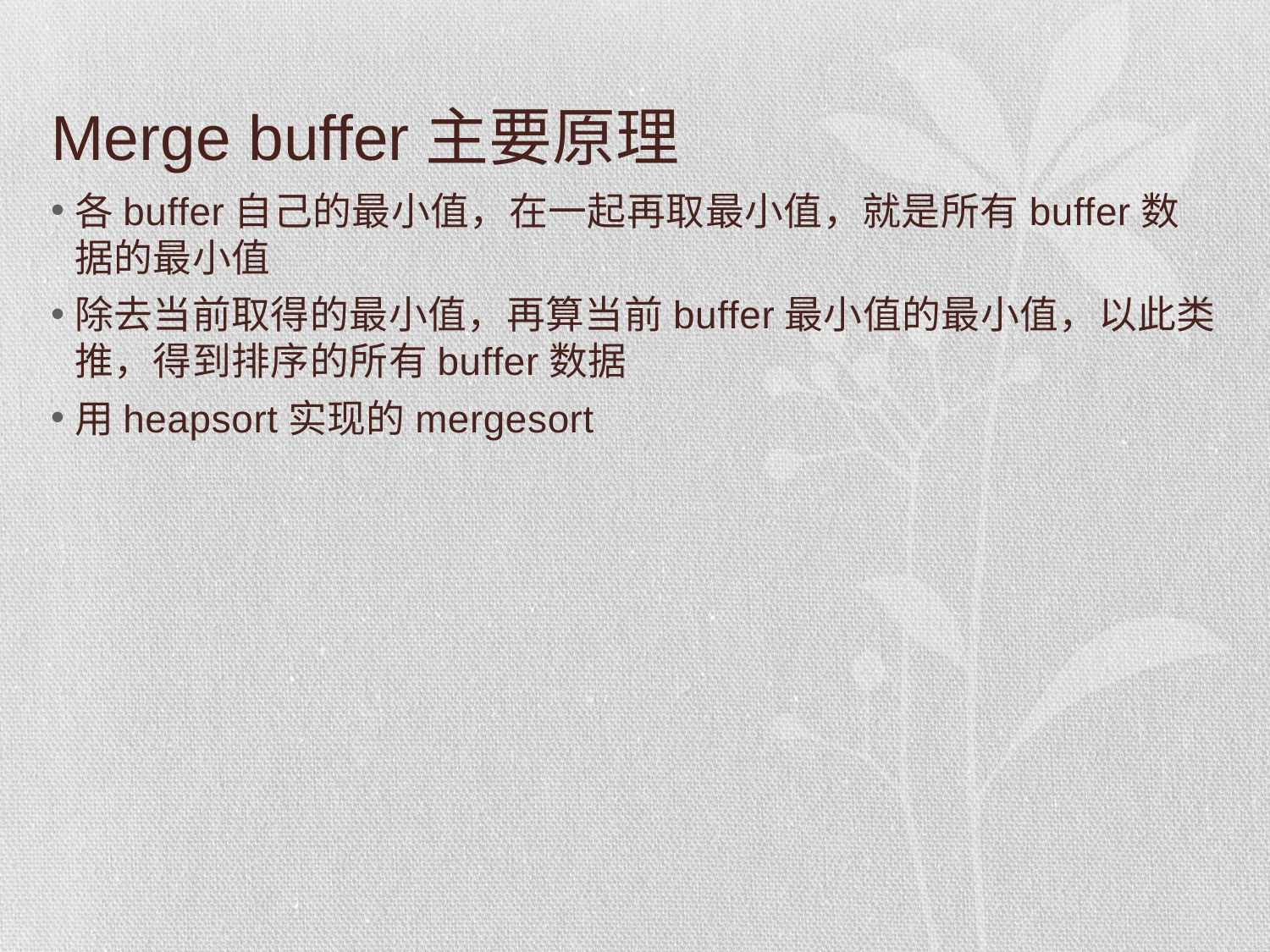

# Merge buffer主要原理
各buffer自己的最小值，在一起再取最小值，就是所有buffer数据的最小值
除去当前取得的最小值，再算当前buffer最小值的最小值，以此类推，得到排序的所有buffer数据
用heapsort实现的mergesort